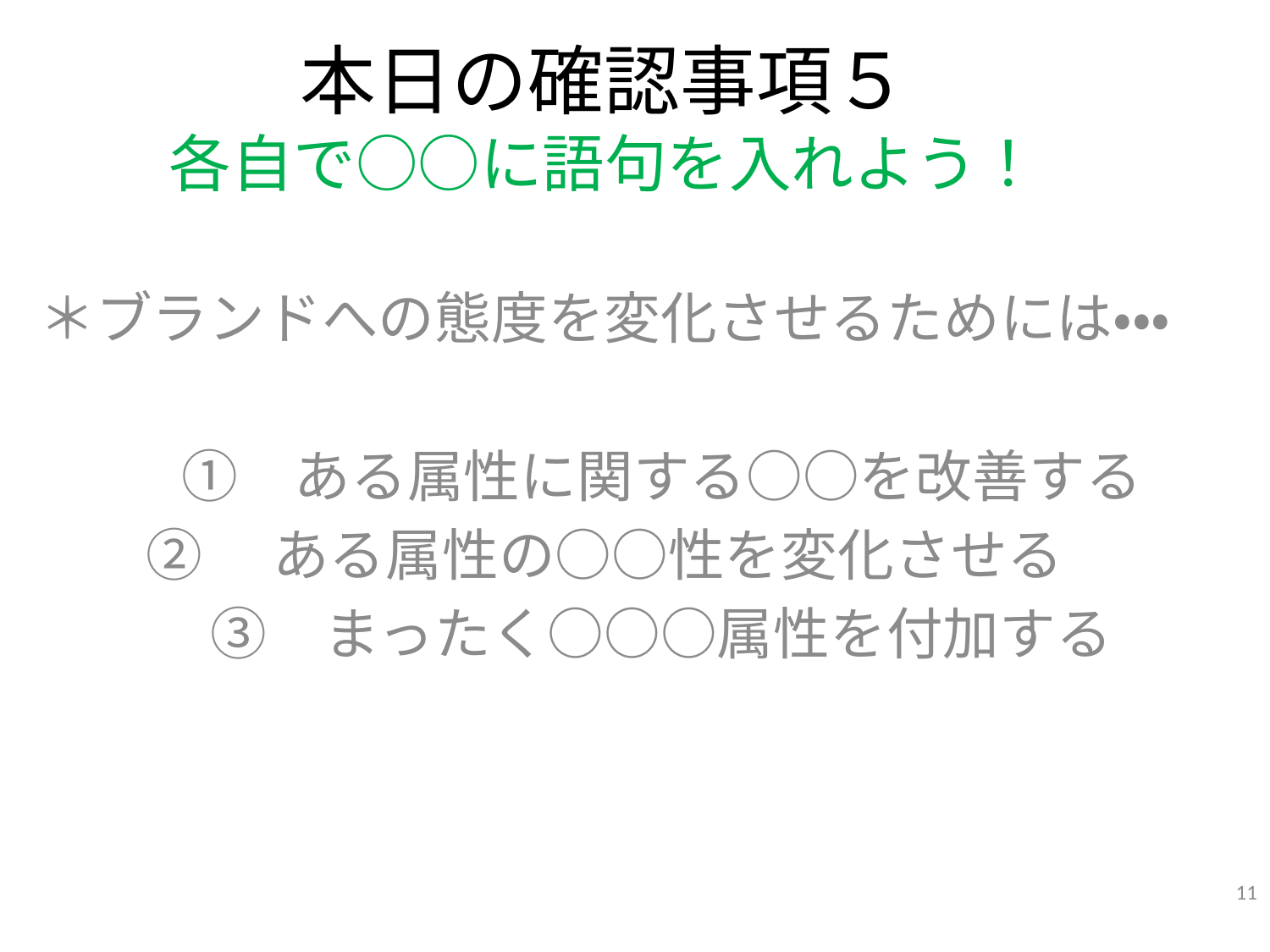

# 本日の確認事項５ 各自で○○に語句を入れよう！
＊ブランドへの態度を変化させるためには・・・

　　①　ある属性に関する○○を改善する
②　ある属性の○○性を変化させる
　　③　まったく○○○属性を付加する

11